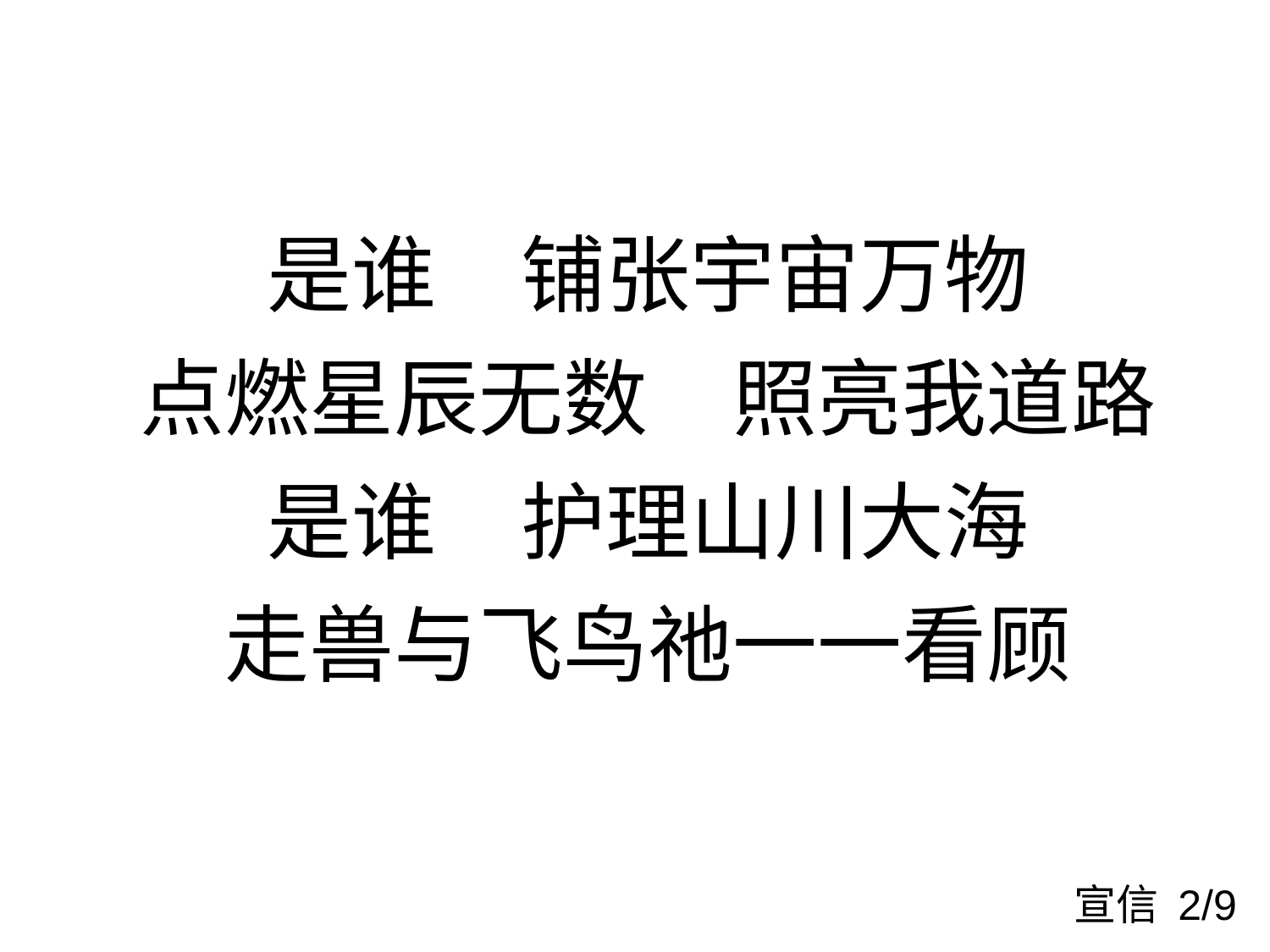

是谁　铺张宇宙万物
点燃星辰无数　照亮我道路
是谁　护理山川大海
走兽与飞鸟祂一一看顾
宣信 2/9